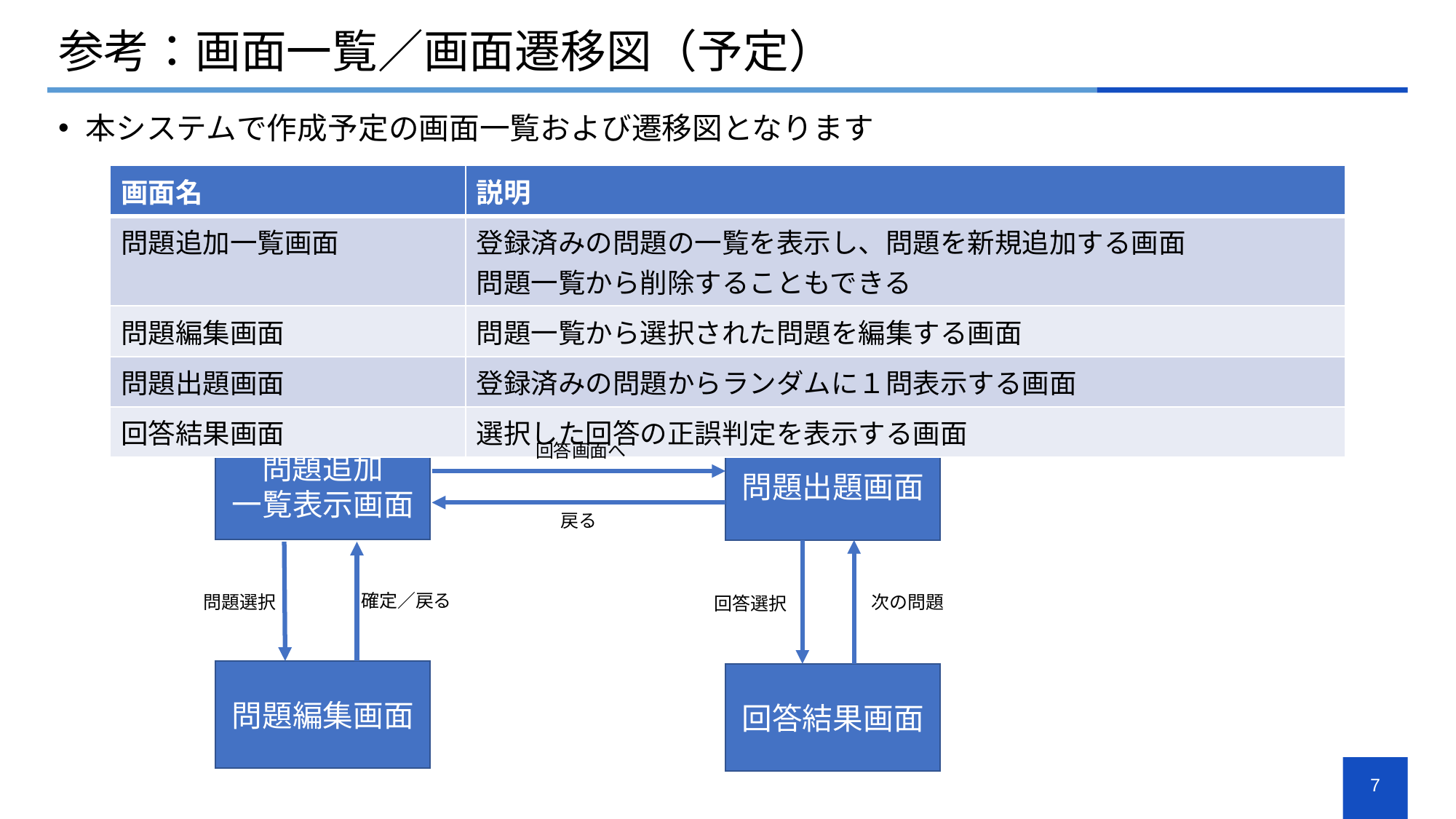

# 参考：画面一覧／画面遷移図（予定）
本システムで作成予定の画面一覧および遷移図となります
| 画面名 | 説明 |
| --- | --- |
| 問題追加一覧画面 | 登録済みの問題の一覧を表示し、問題を新規追加する画面 問題一覧から削除することもできる |
| 問題編集画面 | 問題一覧から選択された問題を編集する画面 |
| 問題出題画面 | 登録済みの問題からランダムに１問表示する画面 |
| 回答結果画面 | 選択した回答の正誤判定を表示する画面 |
問題追加
一覧表示画面
問題出題画面
回答画面へ
戻る
確定／戻る
問題選択
次の問題
回答選択
問題編集画面
回答結果画面
7